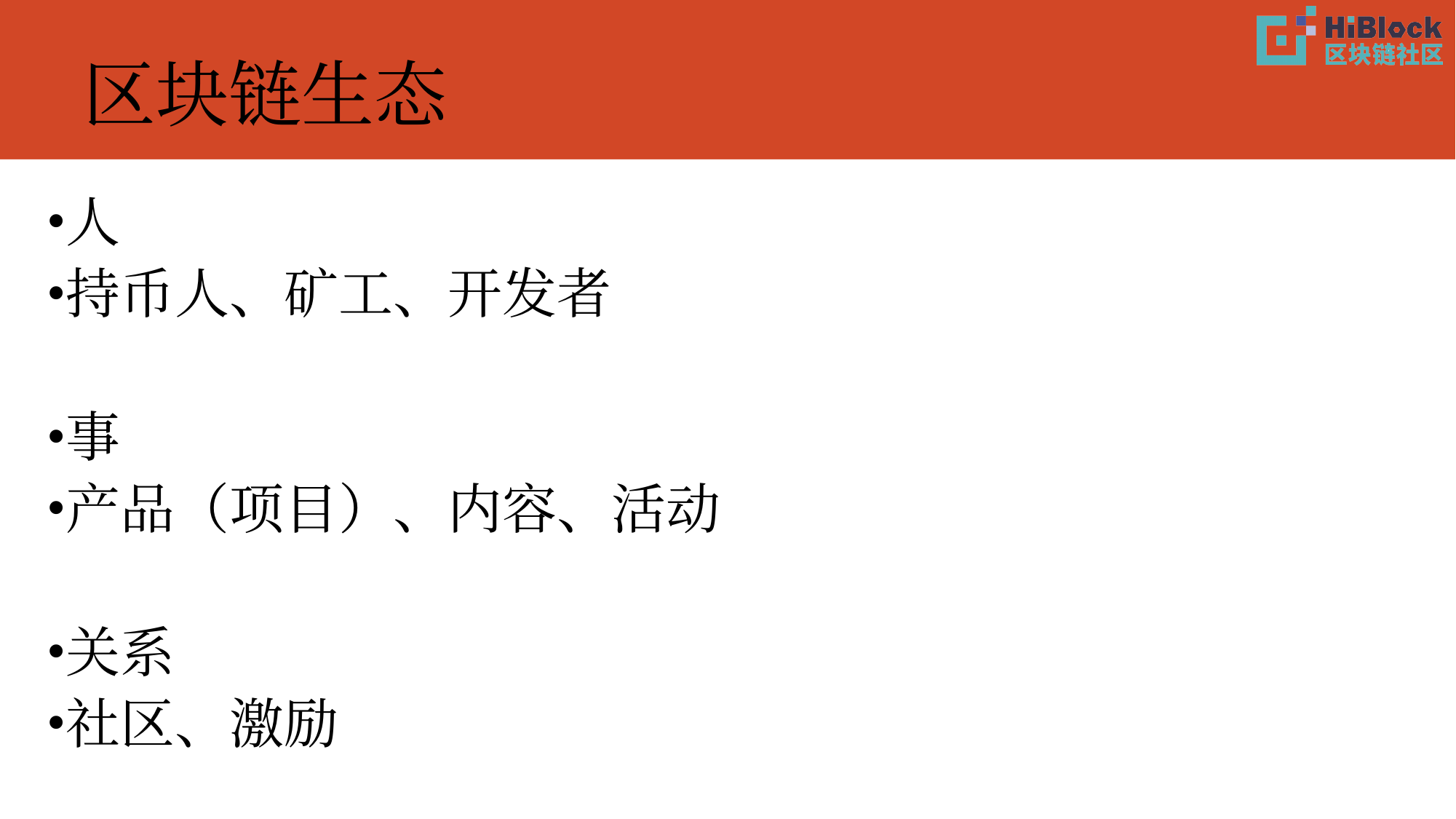

# 区块链生态
人
持币人、矿工、开发者

事
产品（项目）、内容、活动

关系
社区、激励